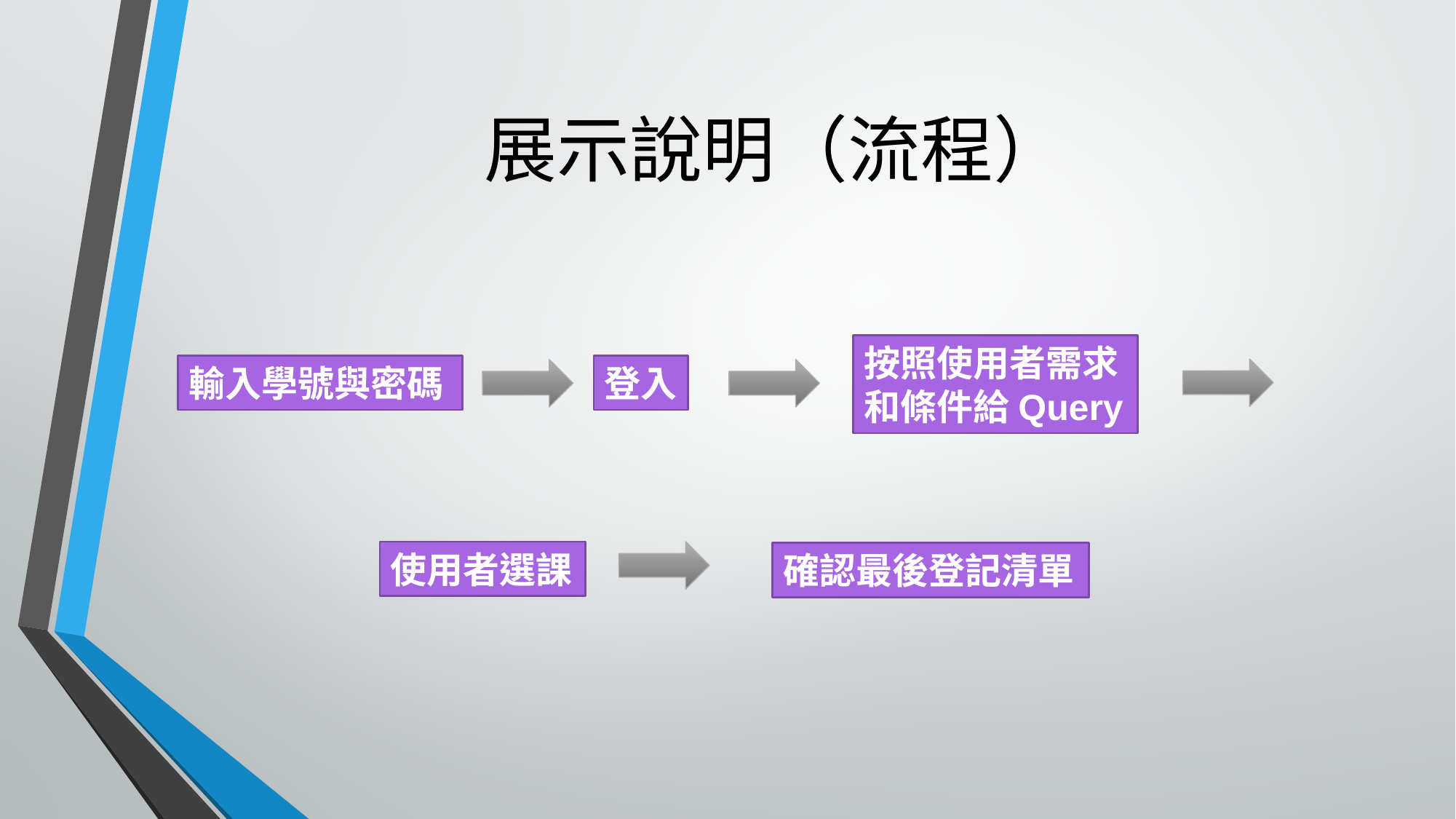

# 展示說明（流程）
按照使用者需求和條件給Query
登入
輸入學號與密碼

使用者選課

確認最後登記清單